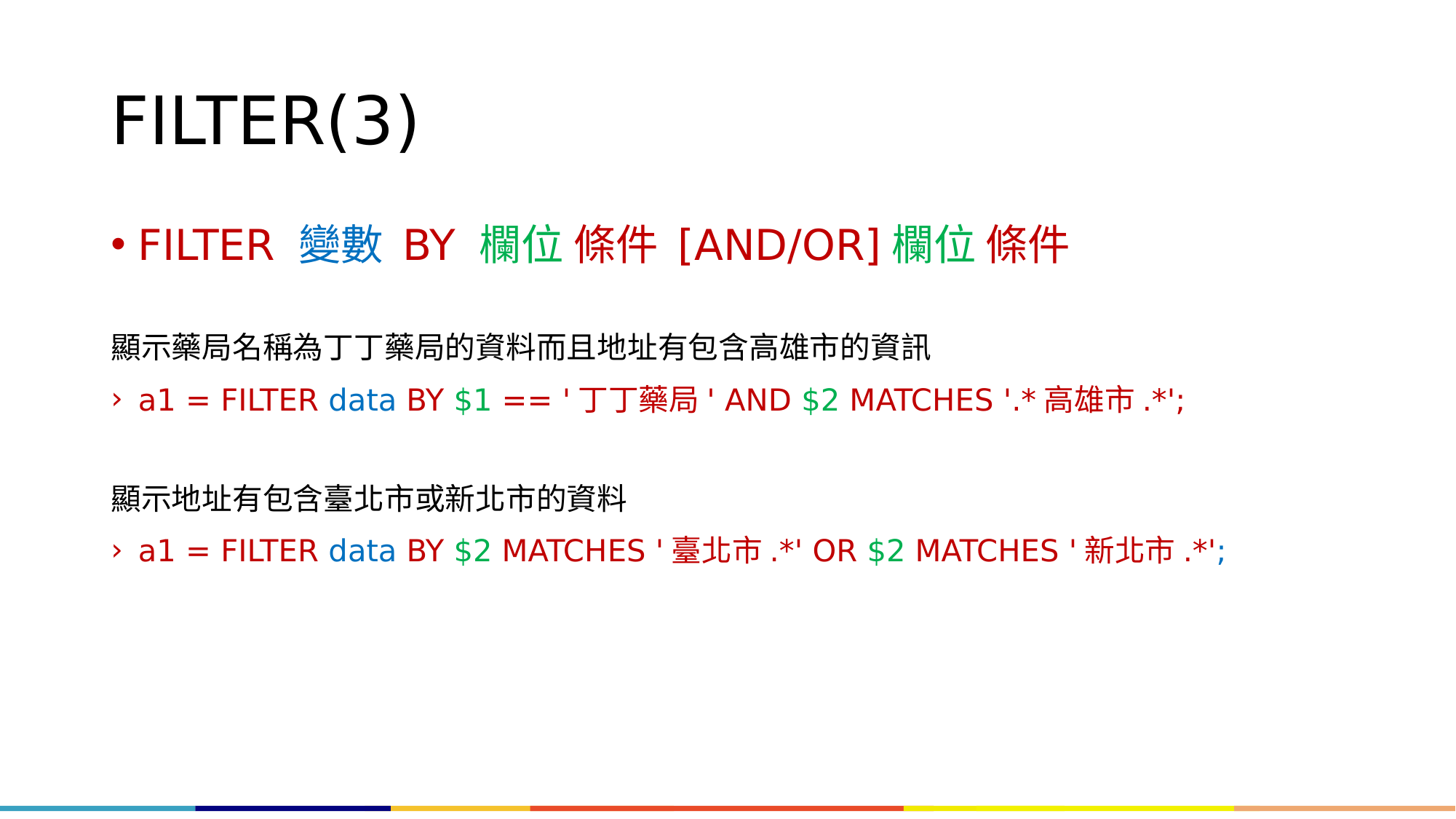

# FILTER(3)
FILTER 變數 BY 欄位 條件 [AND/OR]欄位 條件

顯示藥局名稱為丁丁藥局的資料而且地址有包含高雄市的資訊
a1 = FILTER data BY $1 == '丁丁藥局' AND $2 MATCHES '.*高雄市.*';

顯示地址有包含臺北市或新北市的資料
a1 = FILTER data BY $2 MATCHES '臺北市.*' OR $2 MATCHES '新北市.*';